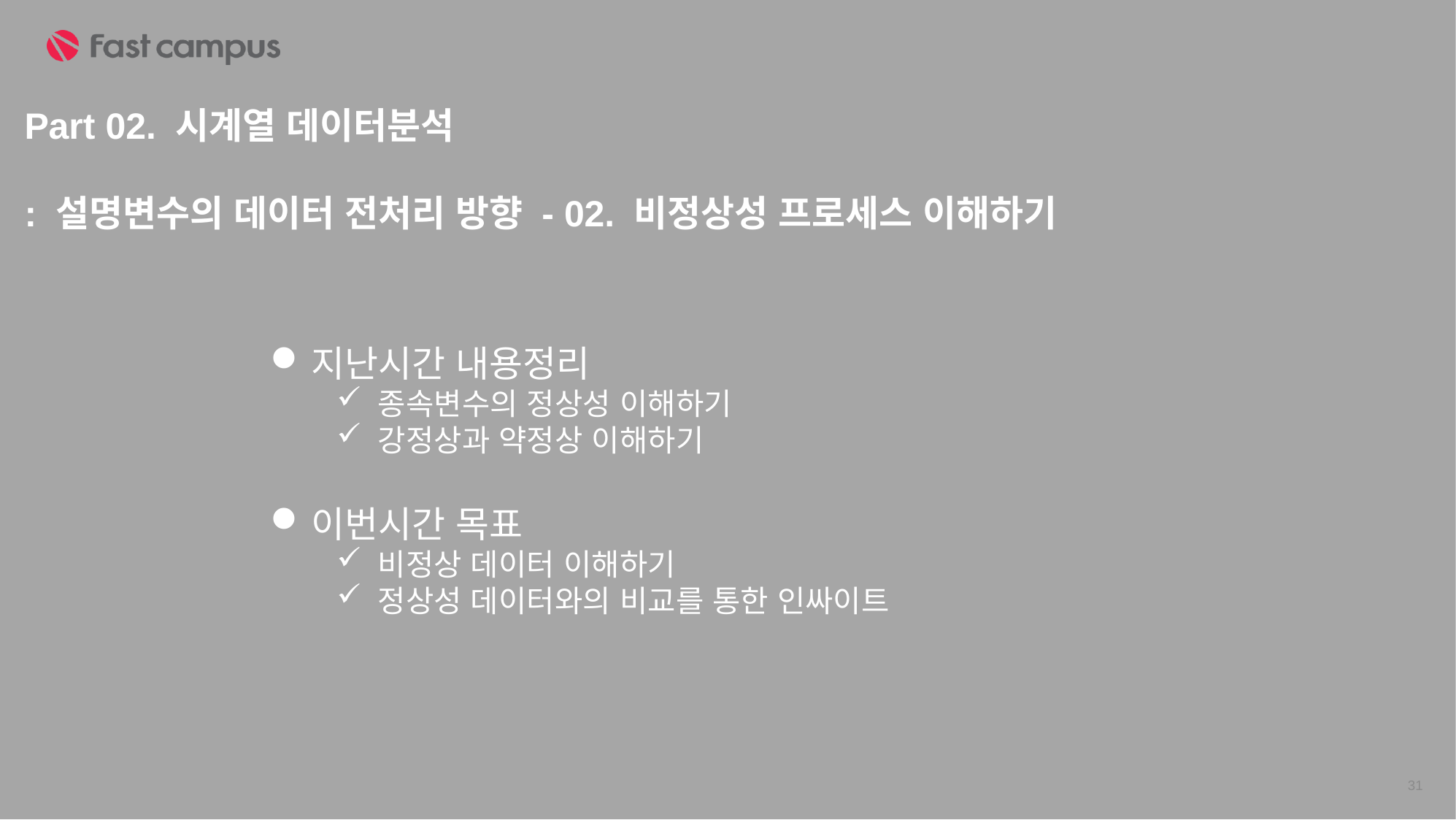

Part 02. 시계열 데이터분석

: 설명변수의 데이터 전처리 방향 - 02. 비정상성 프로세스 이해하기
지난시간 내용정리
종속변수의 정상성 이해하기
강정상과 약정상 이해하기

이번시간 목표
비정상 데이터 이해하기
정상성 데이터와의 비교를 통한 인싸이트
31